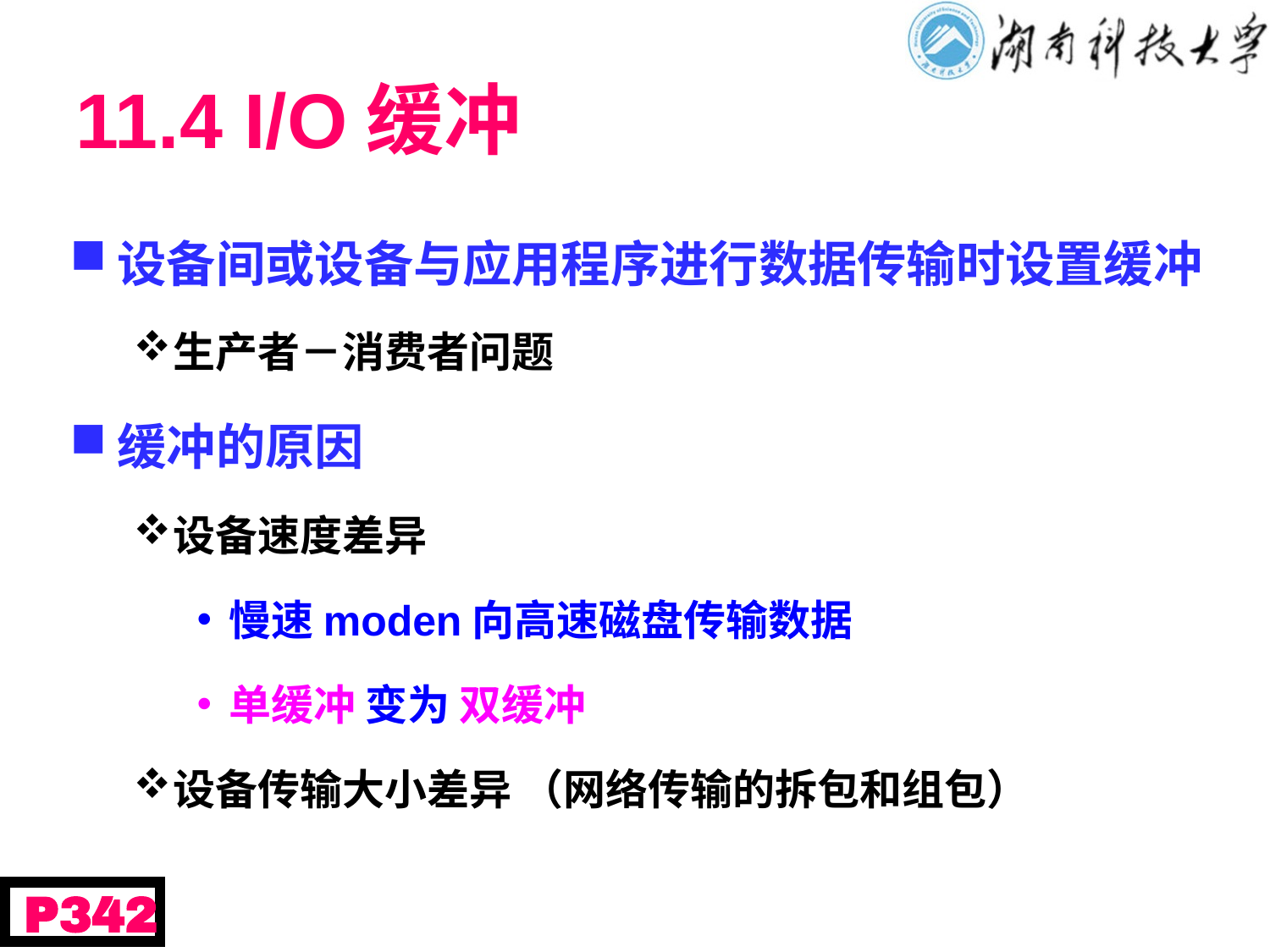

# 11.4 I/O缓冲
设备间或设备与应用程序进行数据传输时设置缓冲
生产者－消费者问题
缓冲的原因
设备速度差异
慢速moden向高速磁盘传输数据
单缓冲 变为 双缓冲
设备传输大小差异 （网络传输的拆包和组包）
 P342